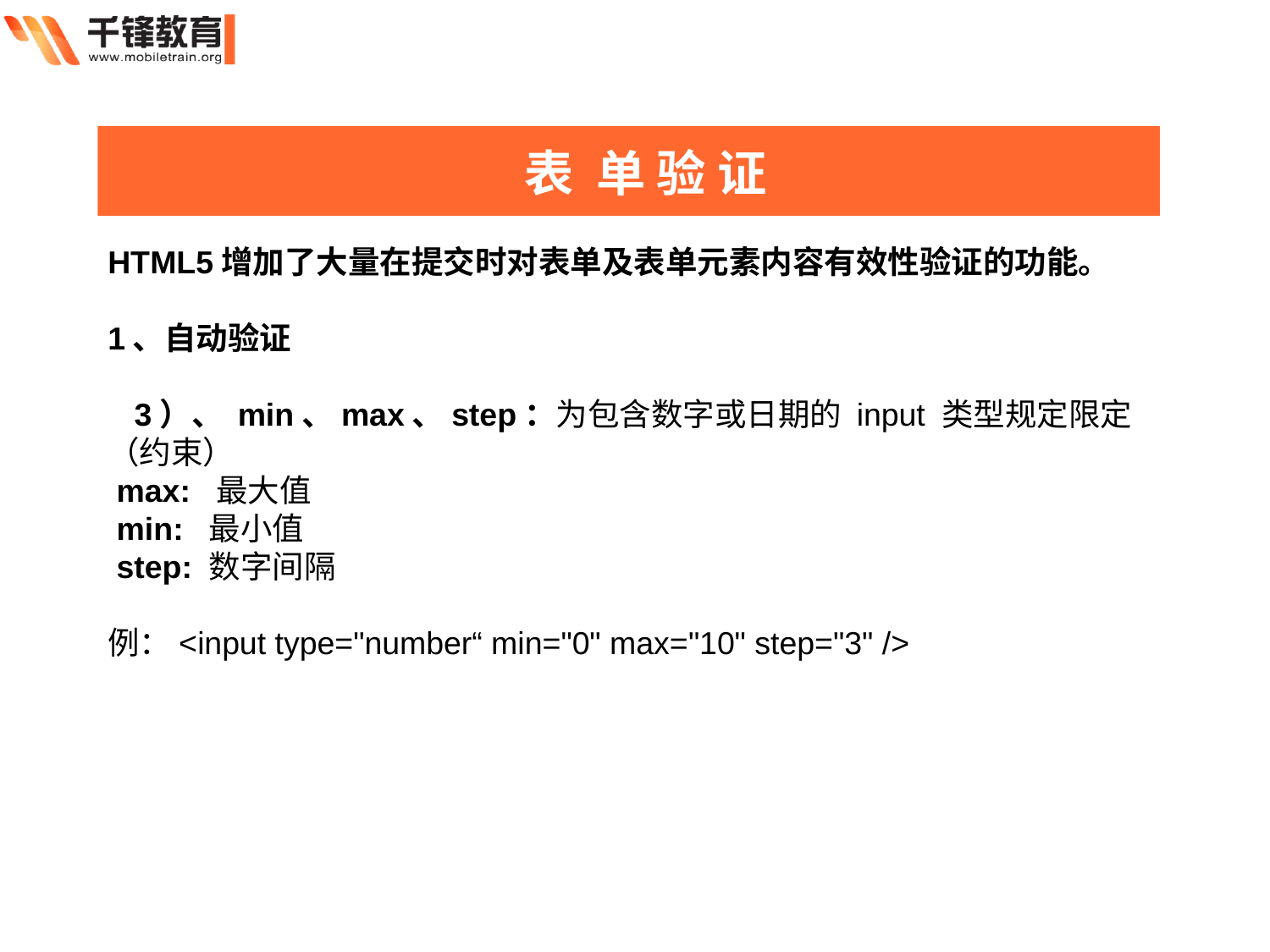

表  单 验 证
HTML5增加了大量在提交时对表单及表单元素内容有效性验证的功能。

1、自动验证

   3）、 min、max、step：为包含数字或日期的 input 类型规定限定（约束）
 max:  最大值
 min:  最小值
 step: 数字间隔

例：<input type="number“ min="0" max="10" step="3" />